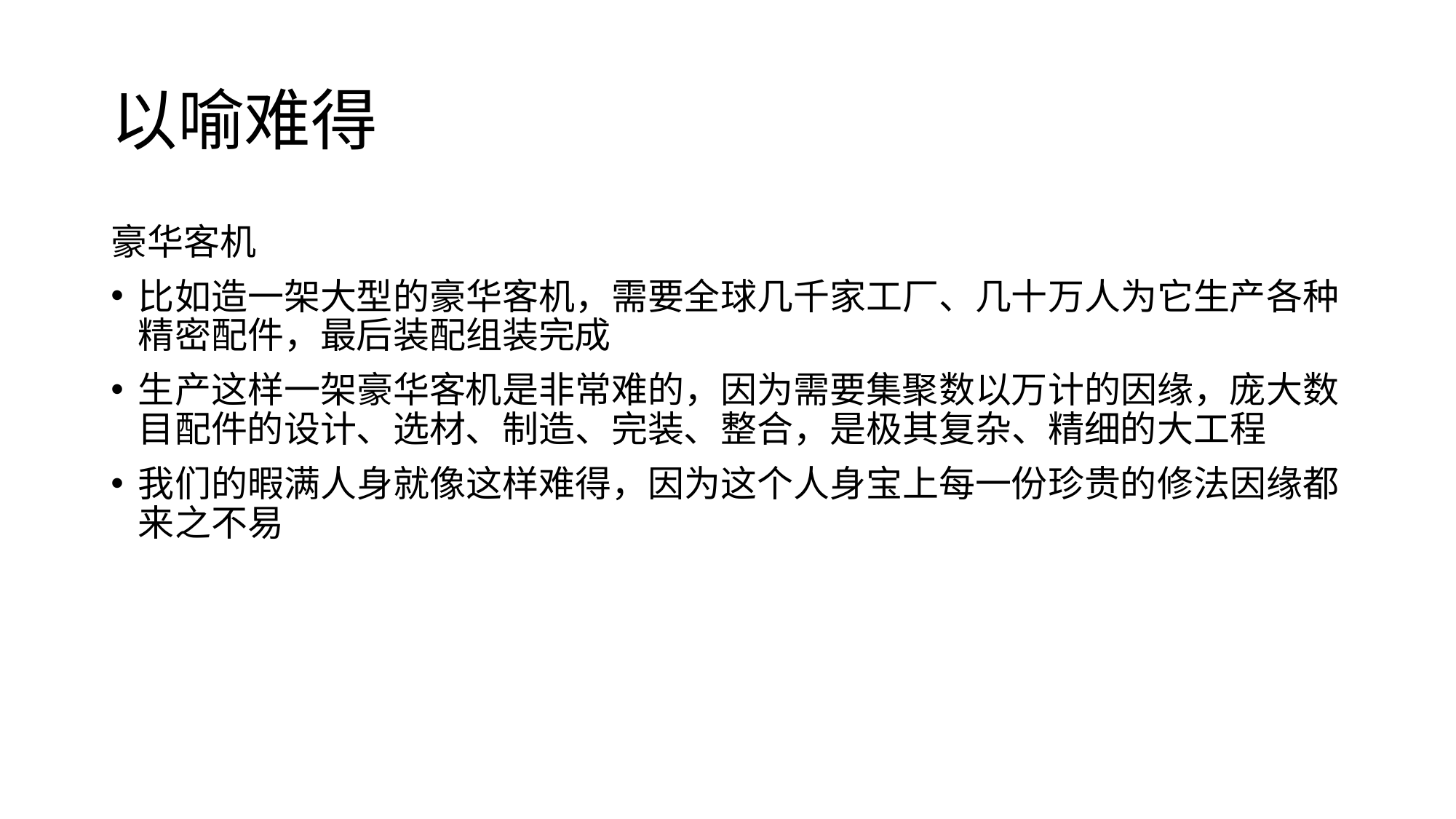

# 以喻难得
豪华客机
比如造一架大型的豪华客机，需要全球几千家工厂、几十万人为它生产各种精密配件，最后装配组装完成
生产这样一架豪华客机是非常难的，因为需要集聚数以万计的因缘，庞大数目配件的设计、选材、制造、完装、整合，是极其复杂、精细的大工程
我们的暇满人身就像这样难得，因为这个人身宝上每一份珍贵的修法因缘都来之不易